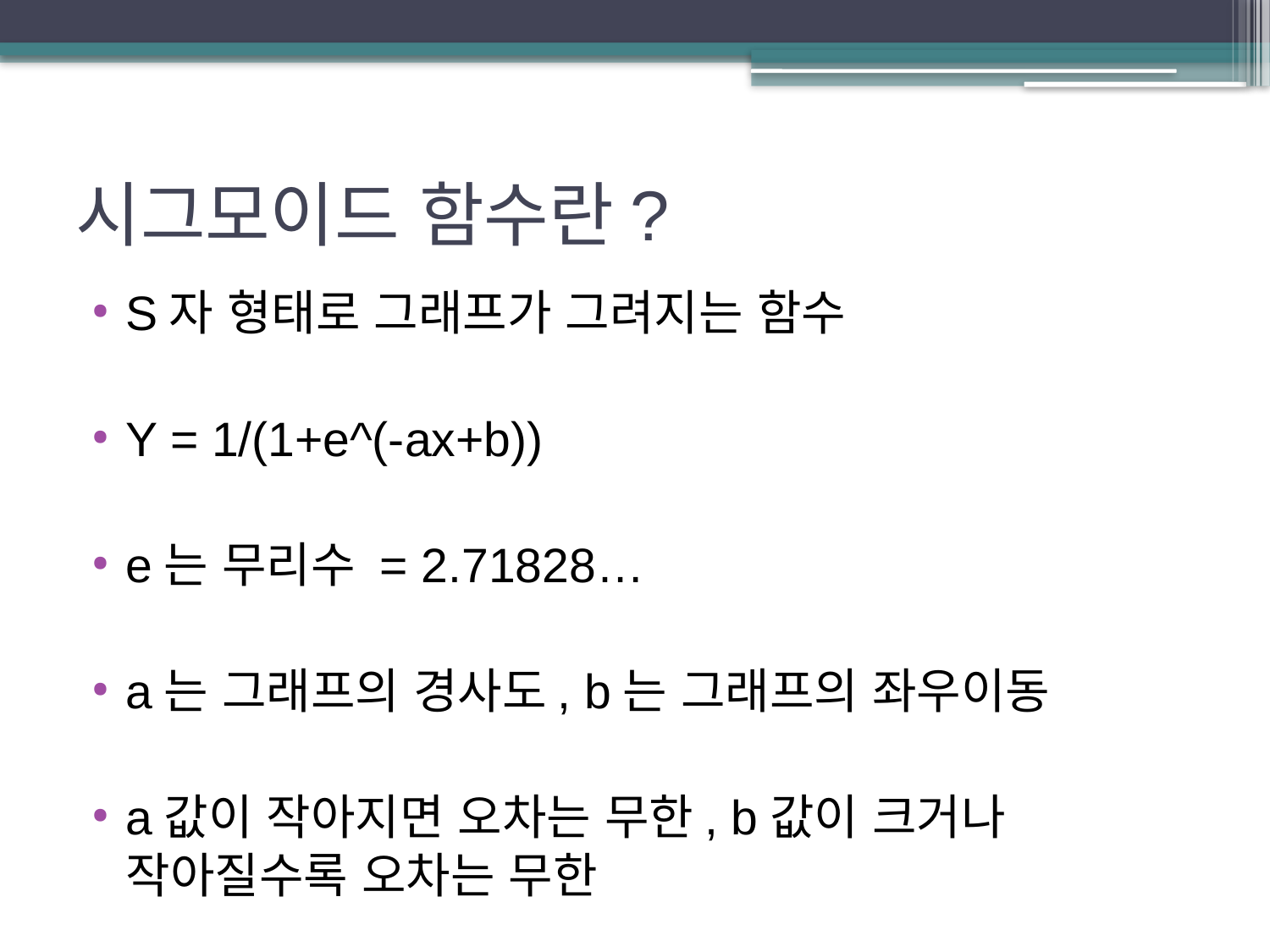

# 시그모이드 함수란?
S자 형태로 그래프가 그려지는 함수

Y = 1/(1+e^(-ax+b))

e는 무리수 = 2.71828…

a는 그래프의 경사도, b는 그래프의 좌우이동

a값이 작아지면 오차는 무한, b값이 크거나 작아질수록 오차는 무한